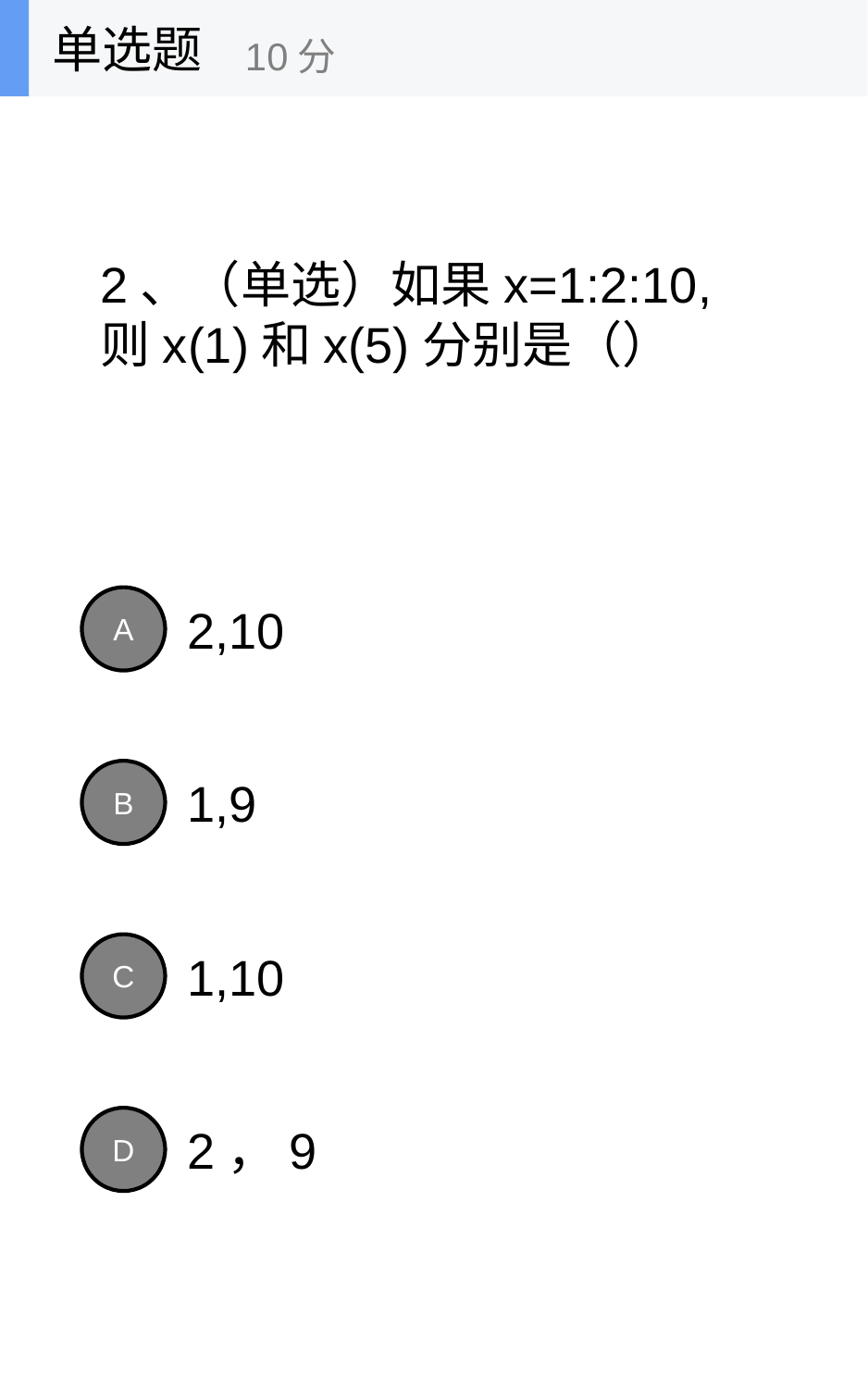

单选题
10分
2、（单选）如果x=1:2:10,则x(1)和x(5)分别是（）
2,10
A
1,9
B
1,10
C
2，9
D